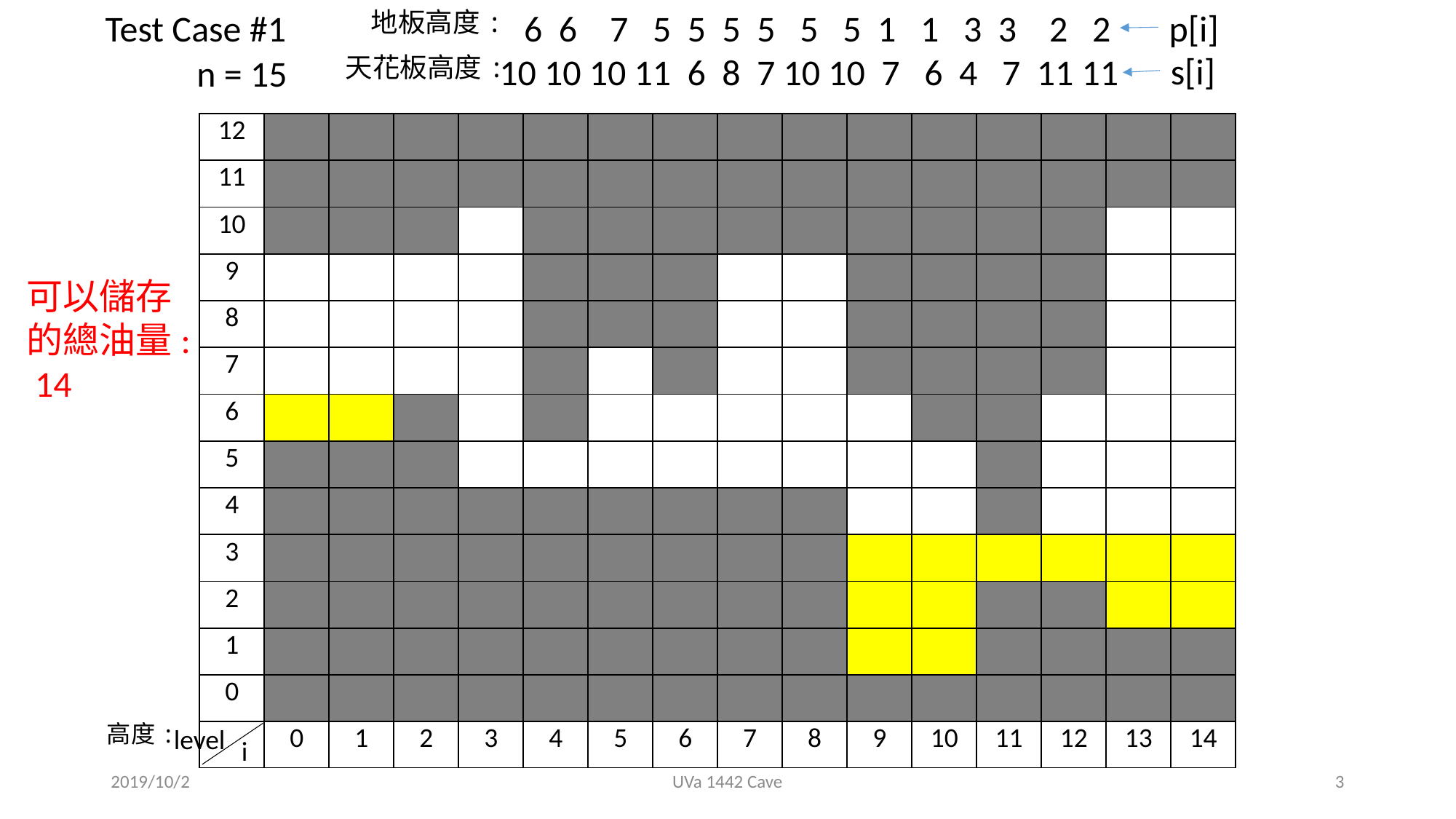

Test Case #1
地板高度:
   6  6    7   5  5  5  5   5   5  1   1   3  3    2   2
10 10 10 11  6  8  7 10 10  7   6  4   7  11 11
p[i]
s[i]
天花板高度:
n = 15
| 12 |  |  |  |  |  |  |  |  |  |  |  |  |  |  |  |
| --- | --- | --- | --- | --- | --- | --- | --- | --- | --- | --- | --- | --- | --- | --- | --- |
| 11 |  |  |  |  |  |  |  |  |  |  |  |  |  |  |  |
| 10 |  |  |  |  |  |  |  |  |  |  |  |  |  |  |  |
| 9 |  |  |  |  |  |  |  |  |  |  |  |  |  |  |  |
| 8 |  |  |  |  |  |  |  |  |  |  |  |  |  |  |  |
| 7 |  |  |  |  |  |  |  |  |  |  |  |  |  |  |  |
| 6 |  |  |  |  |  |  |  |  |  |  |  |  |  |  |  |
| 5 |  |  |  |  |  |  |  |  |  |  |  |  |  |  |  |
| 4 |  |  |  |  |  |  |  |  |  |  |  |  |  |  |  |
| 3 |  |  |  |  |  |  |  |  |  |  |  |  |  |  |  |
| 2 |  |  |  |  |  |  |  |  |  |  |  |  |  |  |  |
| 1 |  |  |  |  |  |  |  |  |  |  |  |  |  |  |  |
| 0 |  |  |  |  |  |  |  |  |  |  |  |  |  |  |  |
|  | 0 | 1 | 2 | 3 | 4 | 5 | 6 | 7 | 8 | 9 | 10 | 11 | 12 | 13 | 14 |
可以儲存的總油量: 14
高度:
level
i
2019/10/2
UVa 1442 Cave
3